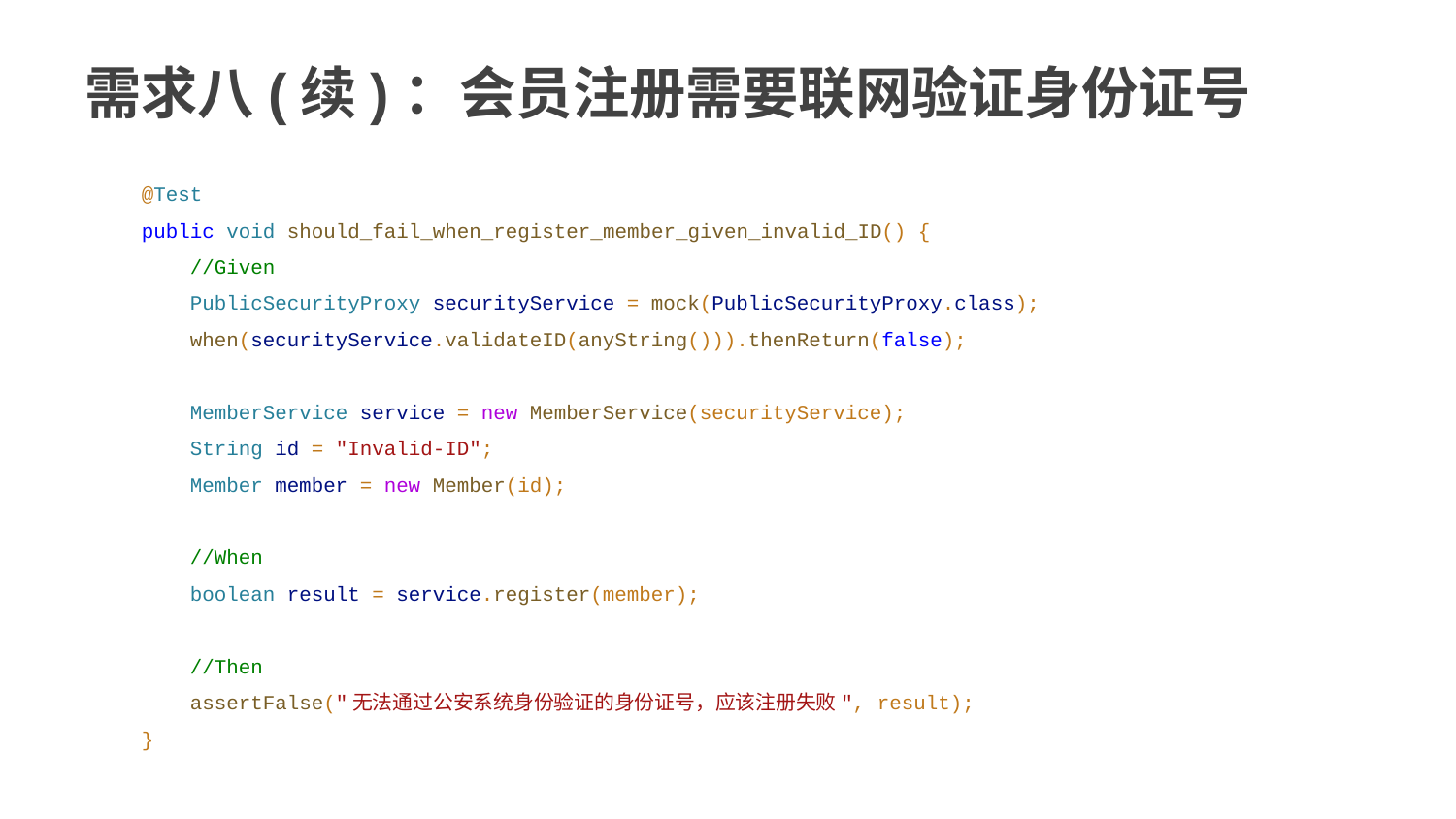

# 需求⼋(续)：会员注册需要联⽹验证身份证号
   @Test
   public void should_fail_when_register_member_given_invalid_ID() {
       //Given
       PublicSecurityProxy securityService = mock(PublicSecurityProxy.class);
       when(securityService.validateID(anyString())).thenReturn(false);

       MemberService service = new MemberService(securityService);
       String id = "Invalid-ID";
       Member member = new Member(id);

       //When
       boolean result = service.register(member);

       //Then
       assertFalse("⽆法通过公安系统身份验证的身份证号，应该注册失败", result);
   }